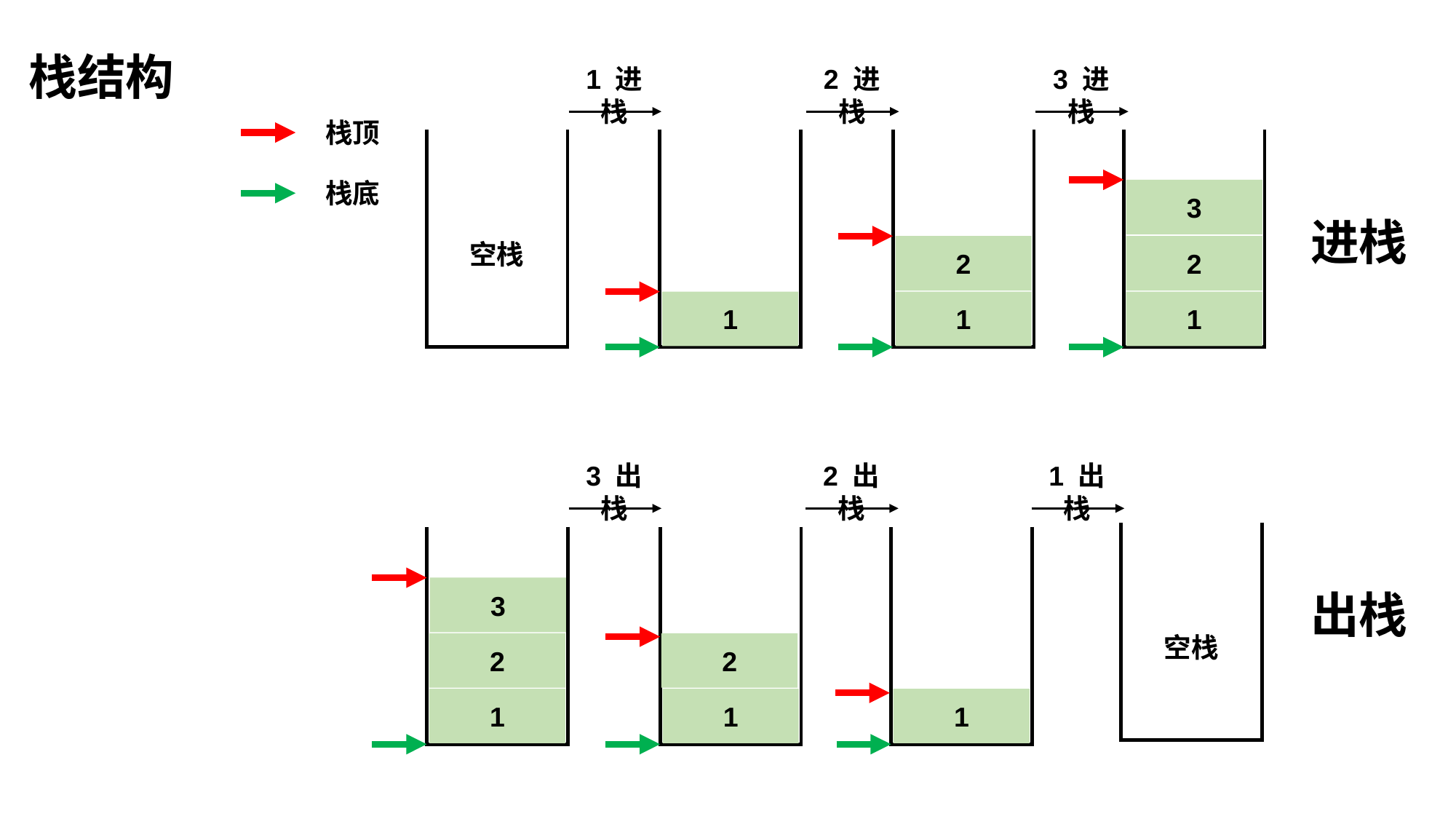

栈结构
1 进栈
2 进栈
3 进栈
栈顶

栈底
3
进栈
空栈
2
2
1
1
1
3 出栈
2 出栈
1 出栈

空栈

3
出栈
2
2
1
1
1